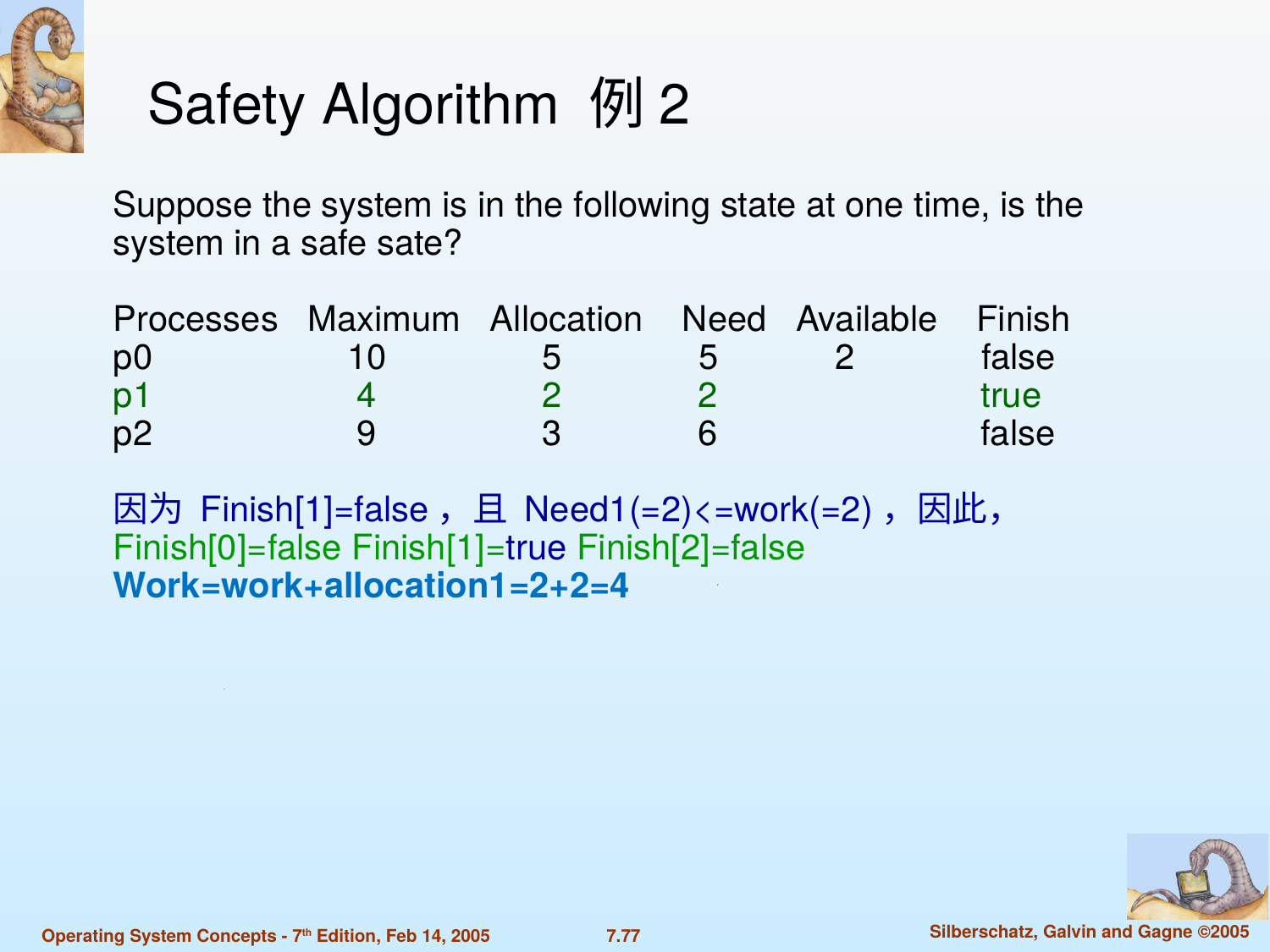

Safety Algorithm 例2
Suppose the system is in the following state at one time, is the system in a safe sate?

Processes   Maximum   Allocation    Need   Available    Finish
p0                    10                5              5            2             false
p1                     4                 2              2                           true
p2                     9                 3              6                           false

因为 Finish[1]=false，且 Need1(=2)<=work(=2)，因此，
Finish[0]=false Finish[1]=true Finish[2]=false
Work=work+allocation1=2+2=4